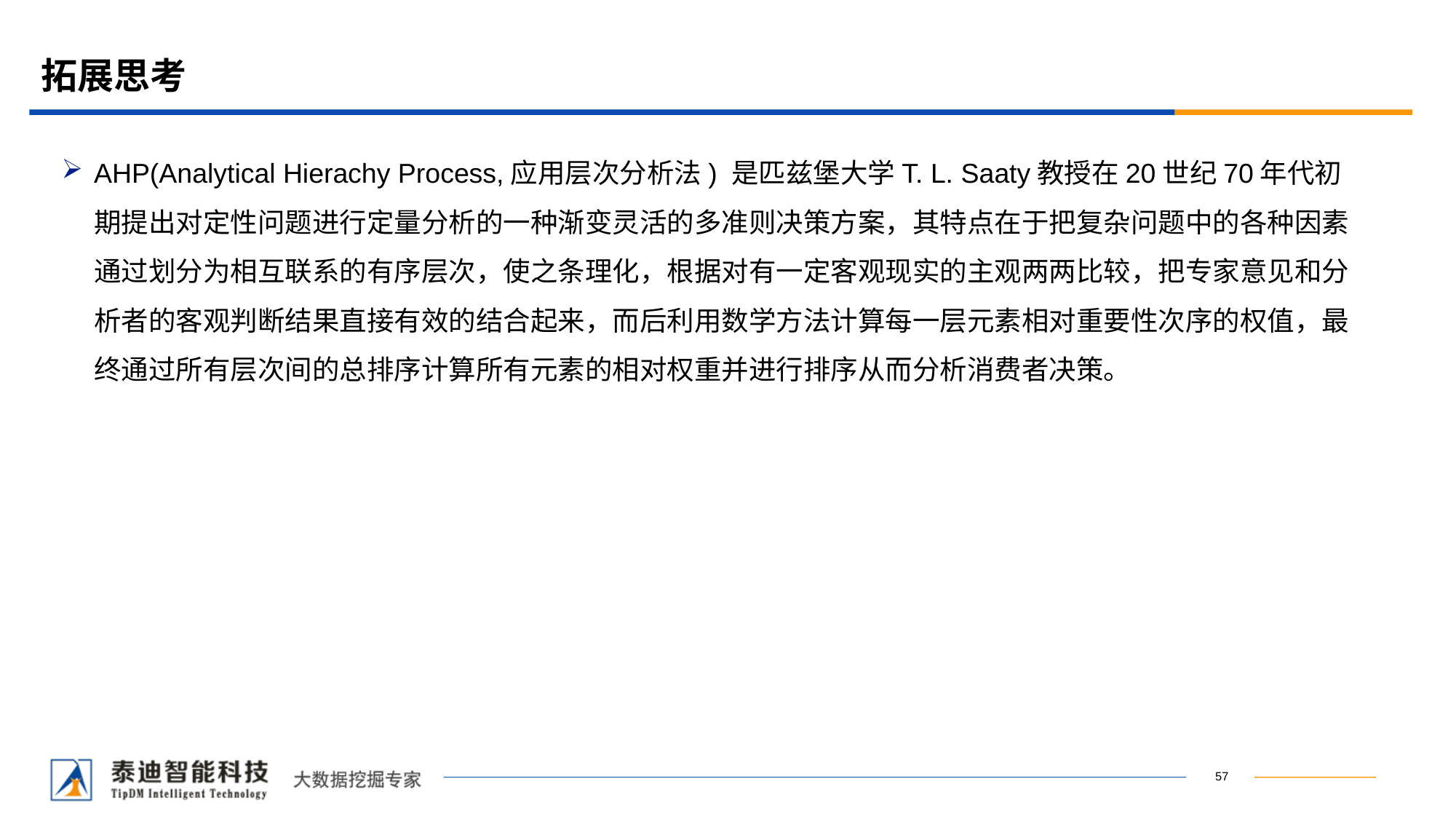

# 拓展思考
AHP(Analytical Hierachy Process,应用层次分析法) 是匹兹堡大学T. L. Saaty教授在20世纪70年代初期提出对定性问题进行定量分析的一种渐变灵活的多准则决策方案，其特点在于把复杂问题中的各种因素通过划分为相互联系的有序层次，使之条理化，根据对有一定客观现实的主观两两比较，把专家意见和分析者的客观判断结果直接有效的结合起来，而后利用数学方法计算每一层元素相对重要性次序的权值，最终通过所有层次间的总排序计算所有元素的相对权重并进行排序从而分析消费者决策。